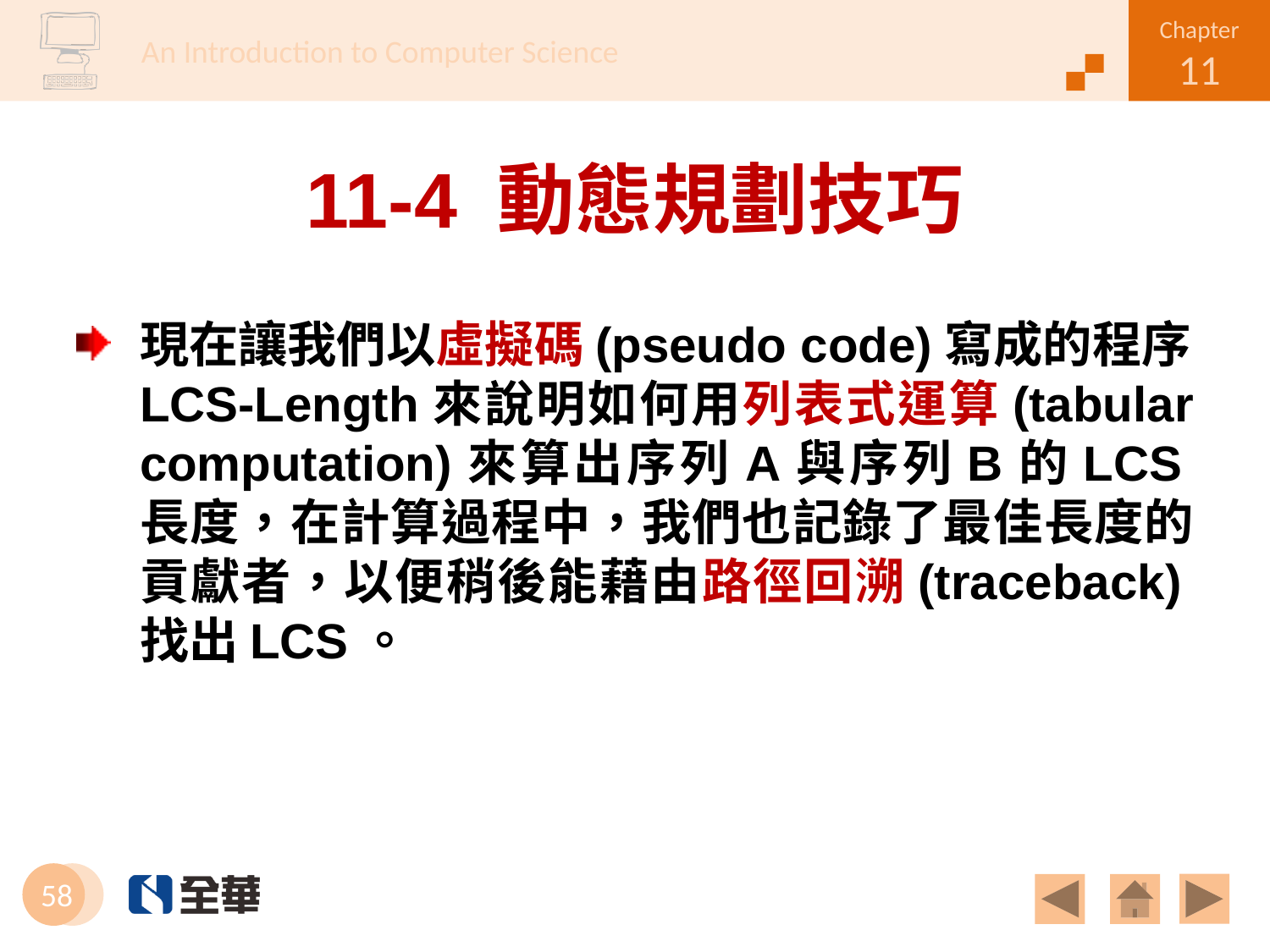

# 11-4 動態規劃技巧
現在讓我們以虛擬碼(pseudo code)寫成的程序LCS-Length來說明如何用列表式運算(tabular computation)來算出序列A與序列B的LCS長度，在計算過程中，我們也記錄了最佳長度的貢獻者，以便稍後能藉由路徑回溯(traceback)找出LCS。